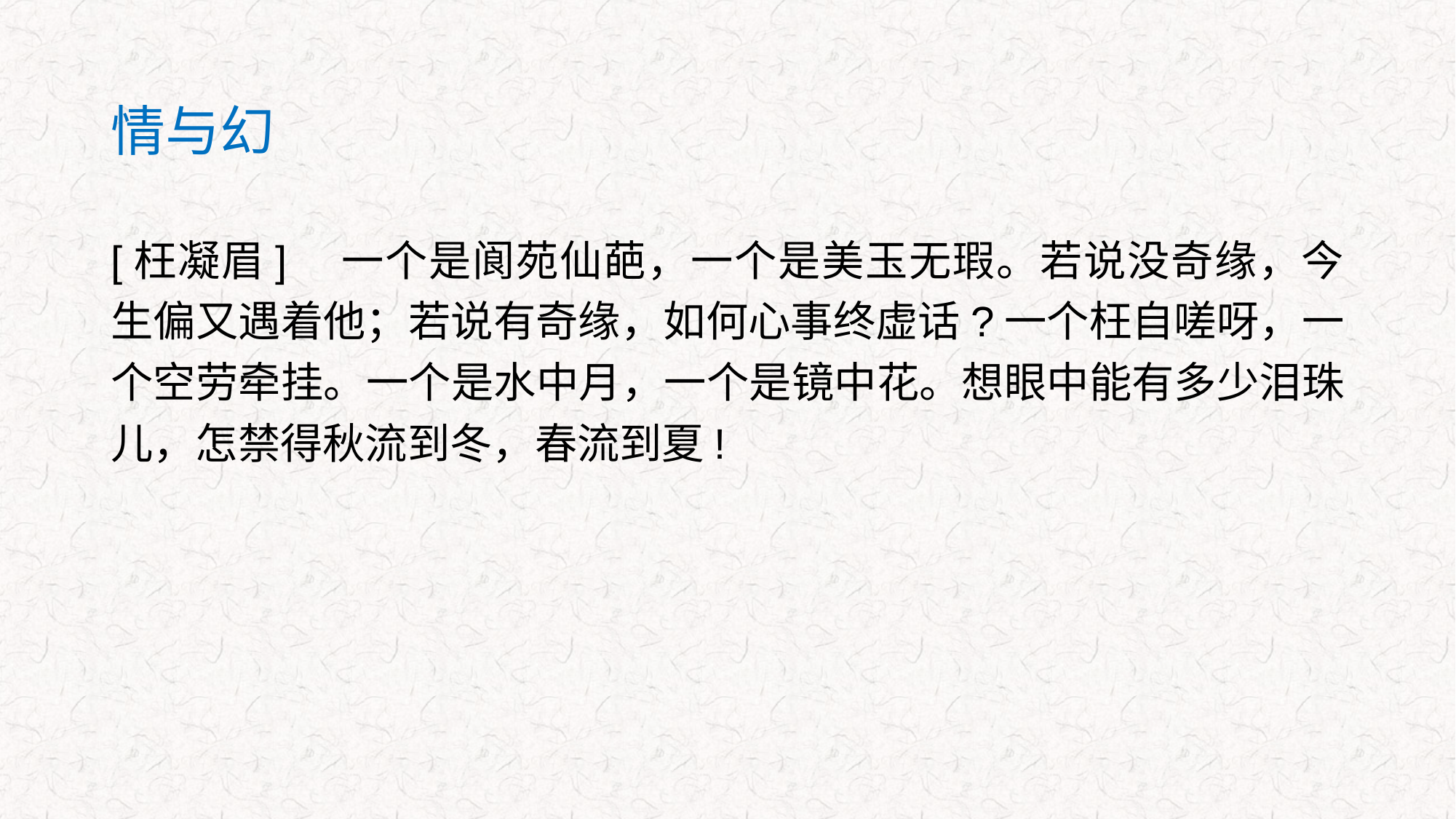

# 情与幻
[枉凝眉]　一个是阆苑仙葩，一个是美玉无瑕。若说没奇缘，今生偏又遇着他；若说有奇缘，如何心事终虚话?一个枉自嗟呀，一个空劳牵挂。一个是水中月，一个是镜中花。想眼中能有多少泪珠儿，怎禁得秋流到冬，春流到夏!